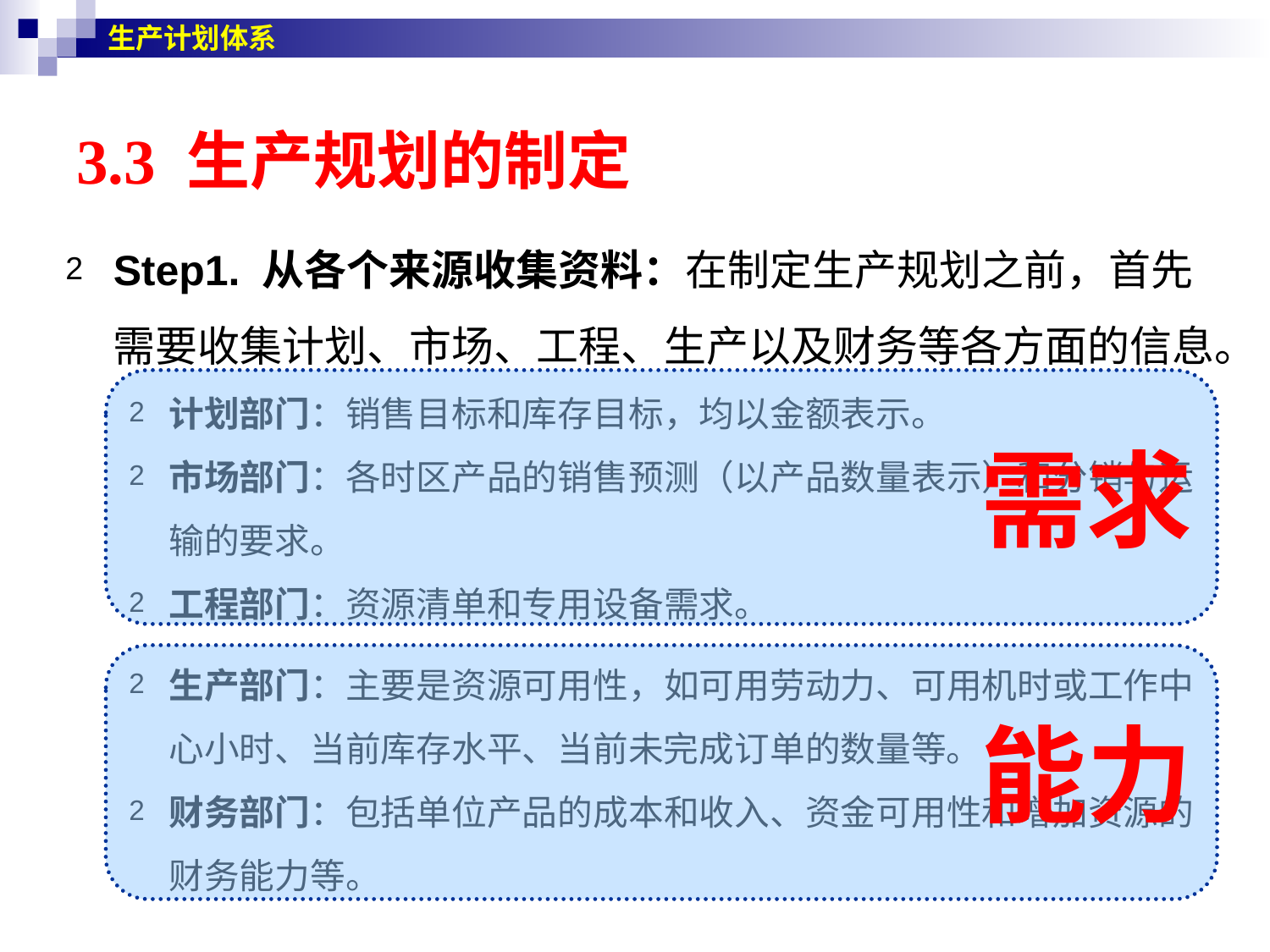

生产计划体系
# 3.3 生产规划的制定
Step1. 从各个来源收集资料：在制定生产规划之前，首先需要收集计划、市场、工程、生产以及财务等各方面的信息。
计划部门：销售目标和库存目标，均以金额表示。
市场部门：各时区产品的销售预测（以产品数量表示）和分销与运输的要求。
工程部门：资源清单和专用设备需求。
生产部门：主要是资源可用性，如可用劳动力、可用机时或工作中心小时、当前库存水平、当前未完成订单的数量等。
财务部门：包括单位产品的成本和收入、资金可用性和增加资源的财务能力等。
需求
能力